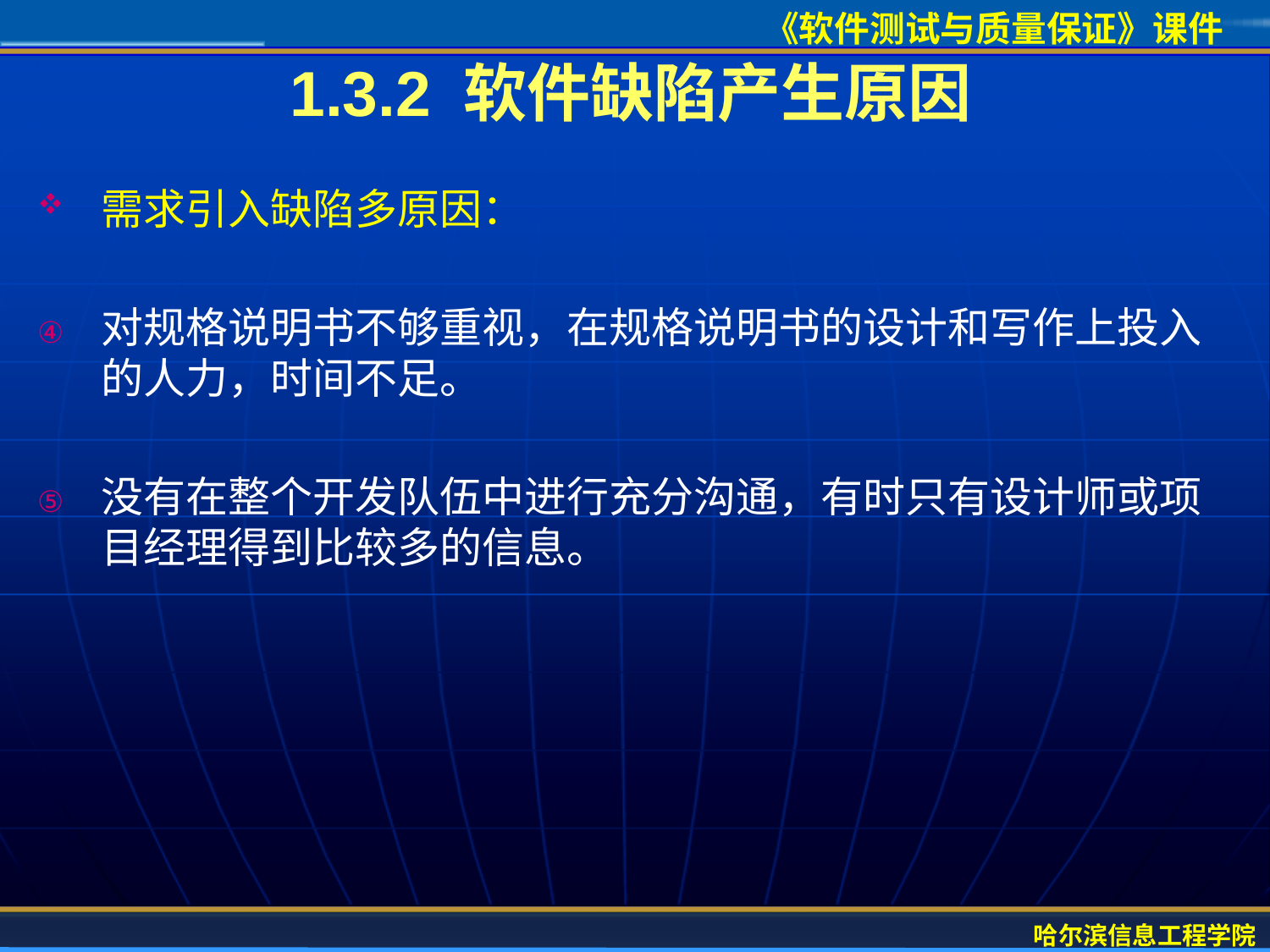

# 1.3.2 软件缺陷产生原因
需求引入缺陷多原因：

对规格说明书不够重视，在规格说明书的设计和写作上投入的人力，时间不足。

没有在整个开发队伍中进行充分沟通，有时只有设计师或项目经理得到比较多的信息。